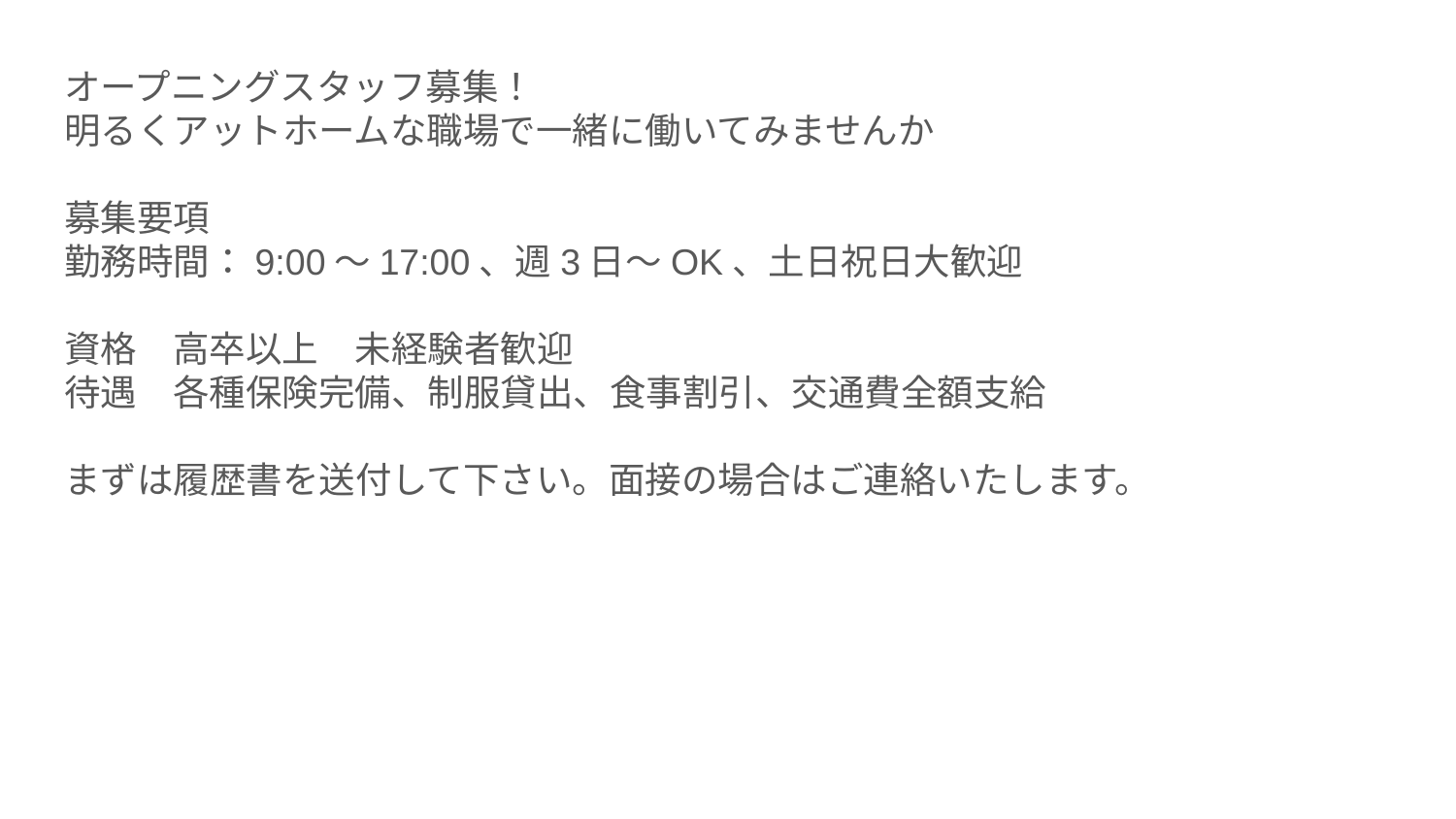

オープニングスタッフ募集！
明るくアットホームな職場で一緒に働いてみませんか

募集要項
勤務時間：9:00〜17:00、週3日〜OK、土日祝日大歓迎

資格　高卒以上　未経験者歓迎
待遇　各種保険完備、制服貸出、食事割引、交通費全額支給

まずは履歴書を送付して下さい。面接の場合はご連絡いたします。